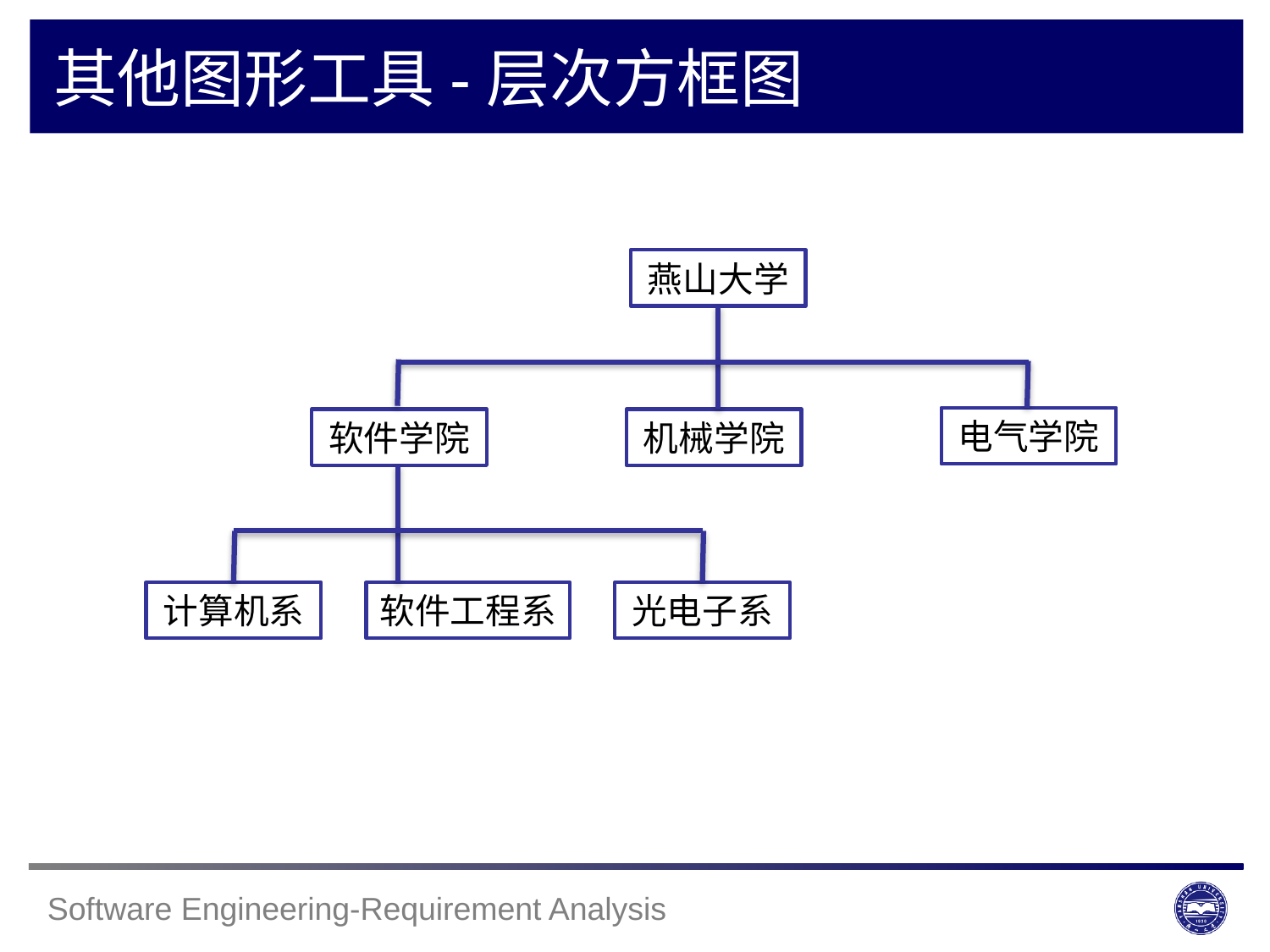

其他图形工具-层次方框图
燕山大学
电气学院
机械学院
软件学院
计算机系
软件工程系
光电子系